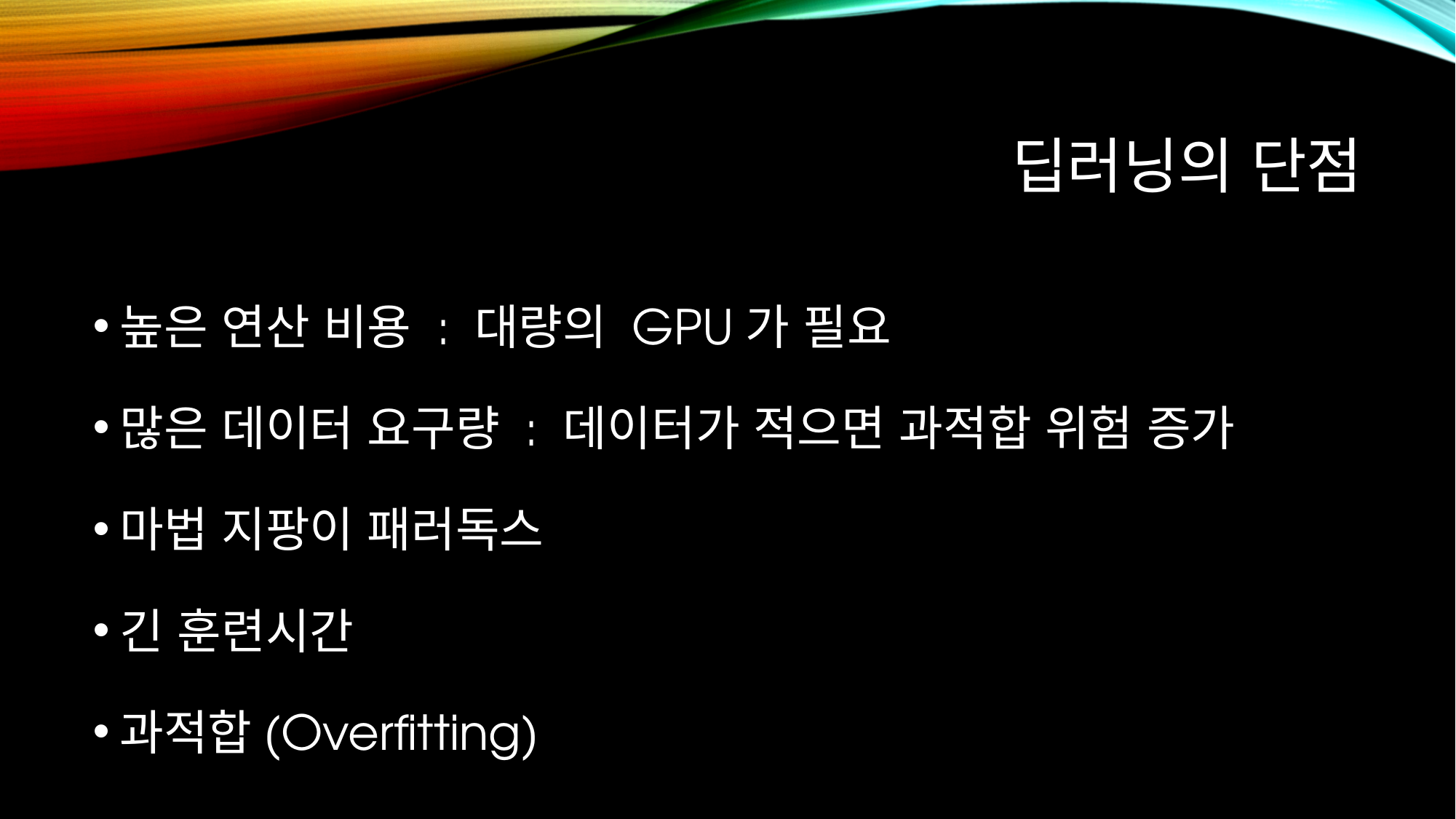

# 딥러닝의 단점
높은 연산 비용 : 대량의 GPU가 필요
많은 데이터 요구량 : 데이터가 적으면 과적합 위험 증가
마법 지팡이 패러독스
긴 훈련시간
과적합(Overfitting)